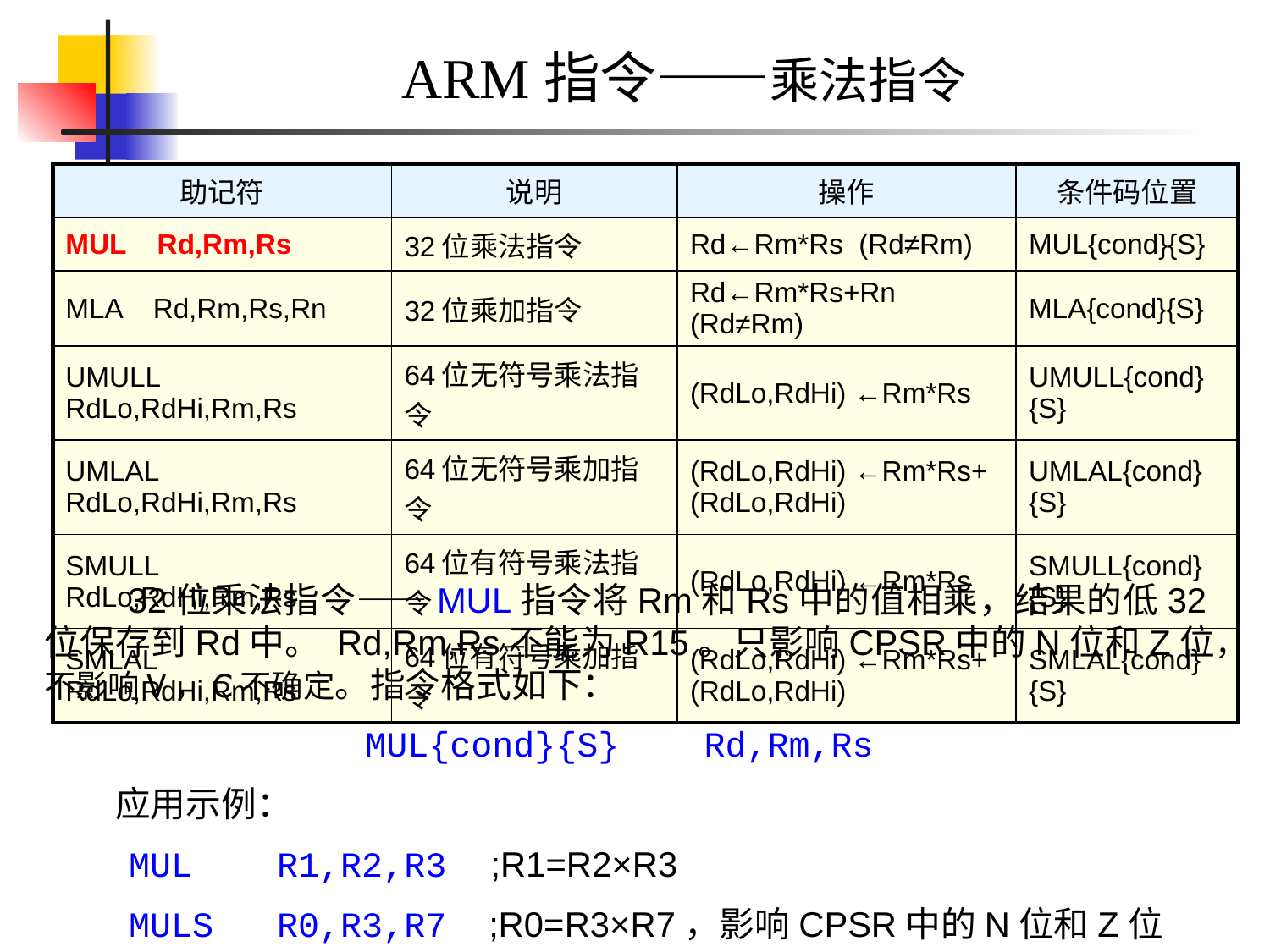

ARM指令——乘法指令
| 助记符 | 说明 | 操作 | 条件码位置 |
| --- | --- | --- | --- |
| MUL Rd,Rm,Rs | 32位乘法指令 | Rd←Rm\*Rs (Rd≠Rm) | MUL{cond}{S} |
| MLA Rd,Rm,Rs,Rn | 32位乘加指令 | Rd←Rm\*Rs+Rn (Rd≠Rm) | MLA{cond}{S} |
| UMULL RdLo,RdHi,Rm,Rs | 64位无符号乘法指令 | (RdLo,RdHi) ←Rm\*Rs | UMULL{cond}{S} |
| UMLAL RdLo,RdHi,Rm,Rs | 64位无符号乘加指令 | (RdLo,RdHi) ←Rm\*Rs+(RdLo,RdHi) | UMLAL{cond}{S} |
| SMULL RdLo,RdHi,Rm,Rs | 64位有符号乘法指令 | (RdLo,RdHi) ←Rm\*Rs | SMULL{cond}{S} |
| SMLAL RdLo,RdHi,Rm,Rs | 64位有符号乘加指令 | (RdLo,RdHi) ←Rm\*Rs+(RdLo,RdHi) | SMLAL{cond}{S} |
        32位乘法指令——MUL指令将Rm和Rs中的值相乘，结果的低32位保存到Rd中。 Rd,Rm,Rs不能为R15。只影响CPSR中的N位和Z位，不影响V，C不确定。指令格式如下：
MUL{cond}{S}    Rd,Rm,Rs
        应用示例：
    MUL    R1,R2,R3     ;R1=R2×R3
    MULS   R0,R3,R7  ;R0=R3×R7，影响CPSR中的N位和Z位